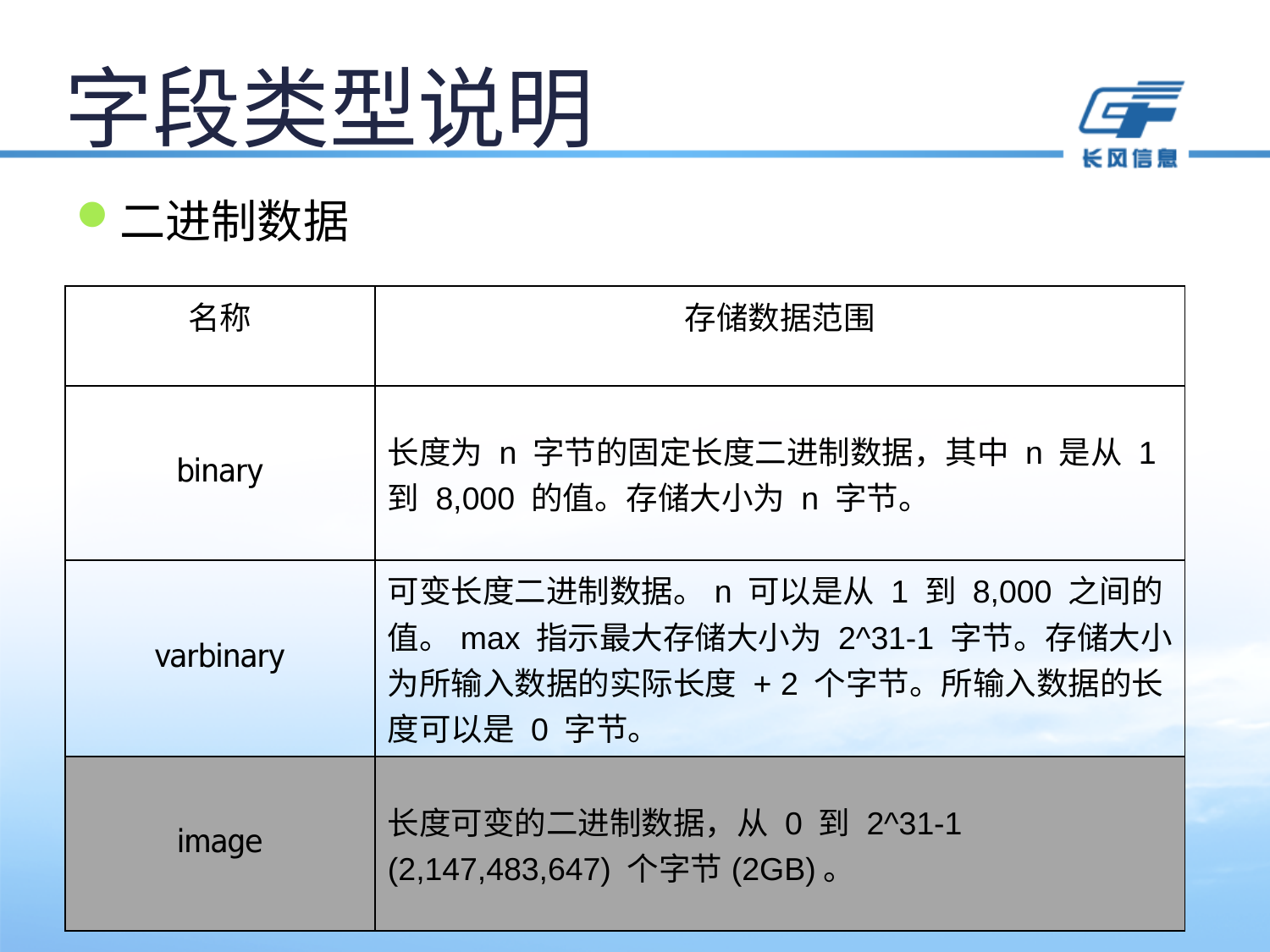

# 字段类型说明
二进制数据
| 名称 | 存储数据范围 |
| --- | --- |
| binary | 长度为 n 字节的固定长度二进制数据，其中 n 是从 1 到 8,000 的值。存储大小为 n 字节。 |
| varbinary | 可变长度二进制数据。n 可以是从 1 到 8,000 之间的值。max 指示最大存储大小为 2^31-1 字节。存储大小为所输入数据的实际长度 + 2 个字节。所输入数据的长度可以是 0 字节。 |
| image | 长度可变的二进制数据，从 0 到 2^31-1 (2,147,483,647) 个字节(2GB)。 |